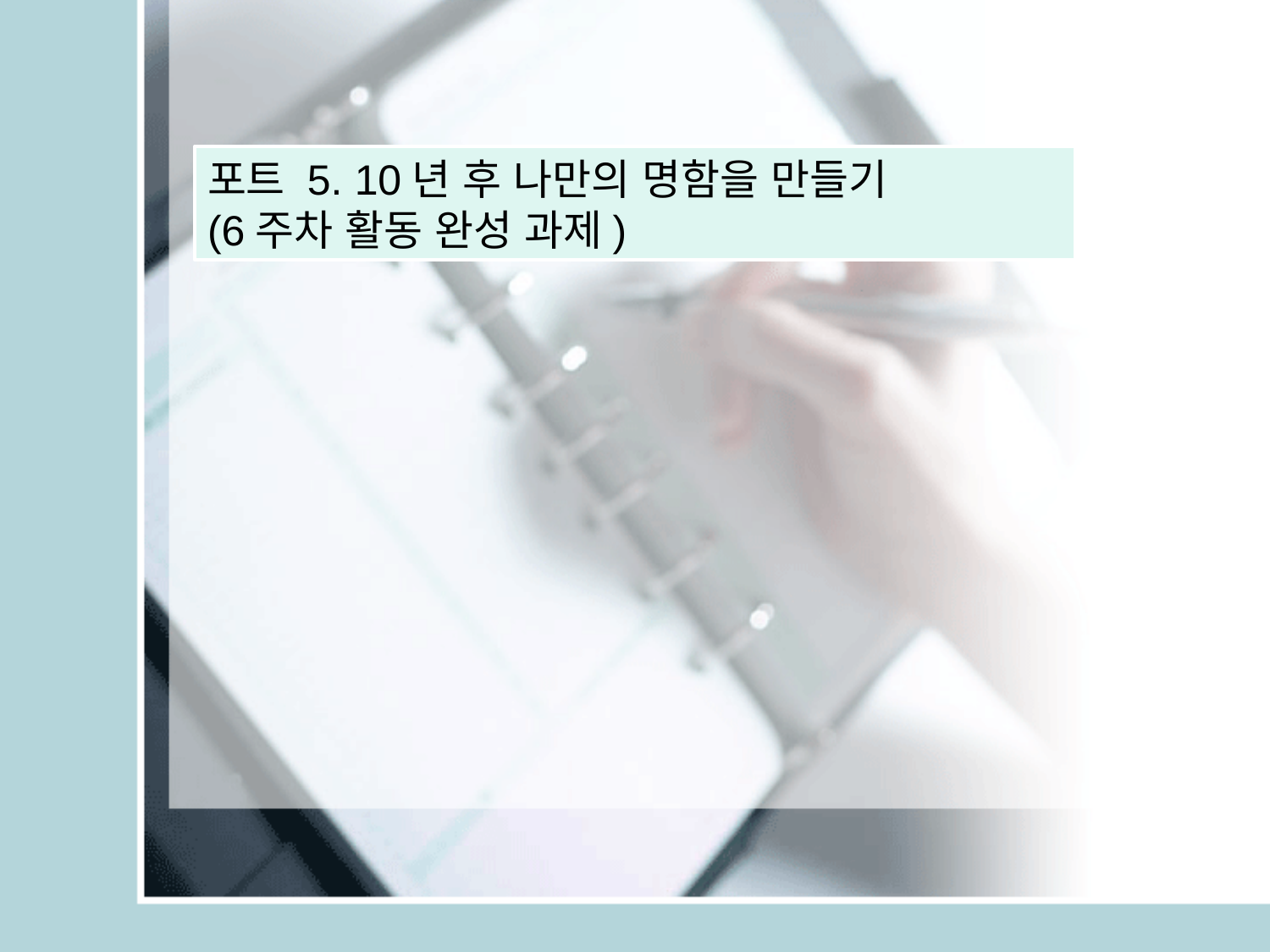

포트 5. 10년 후 나만의 명함을 만들기
(6주차 활동 완성 과제)